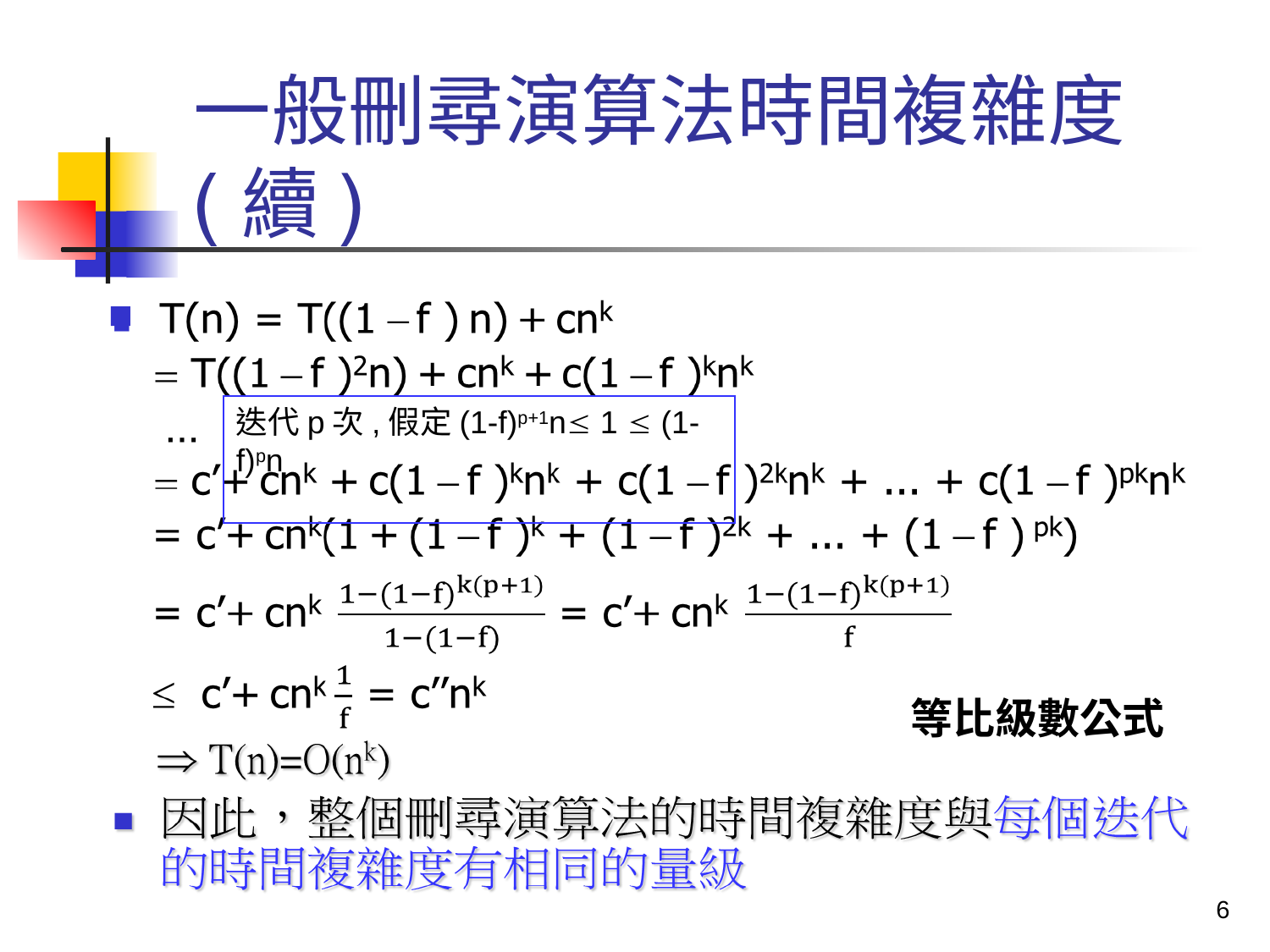

一般刪尋演算法時間複雜度(續)

迭代p次,假定(1-f)p+1n≤ 1 ≤ (1-f)pn

等比級數公式
6